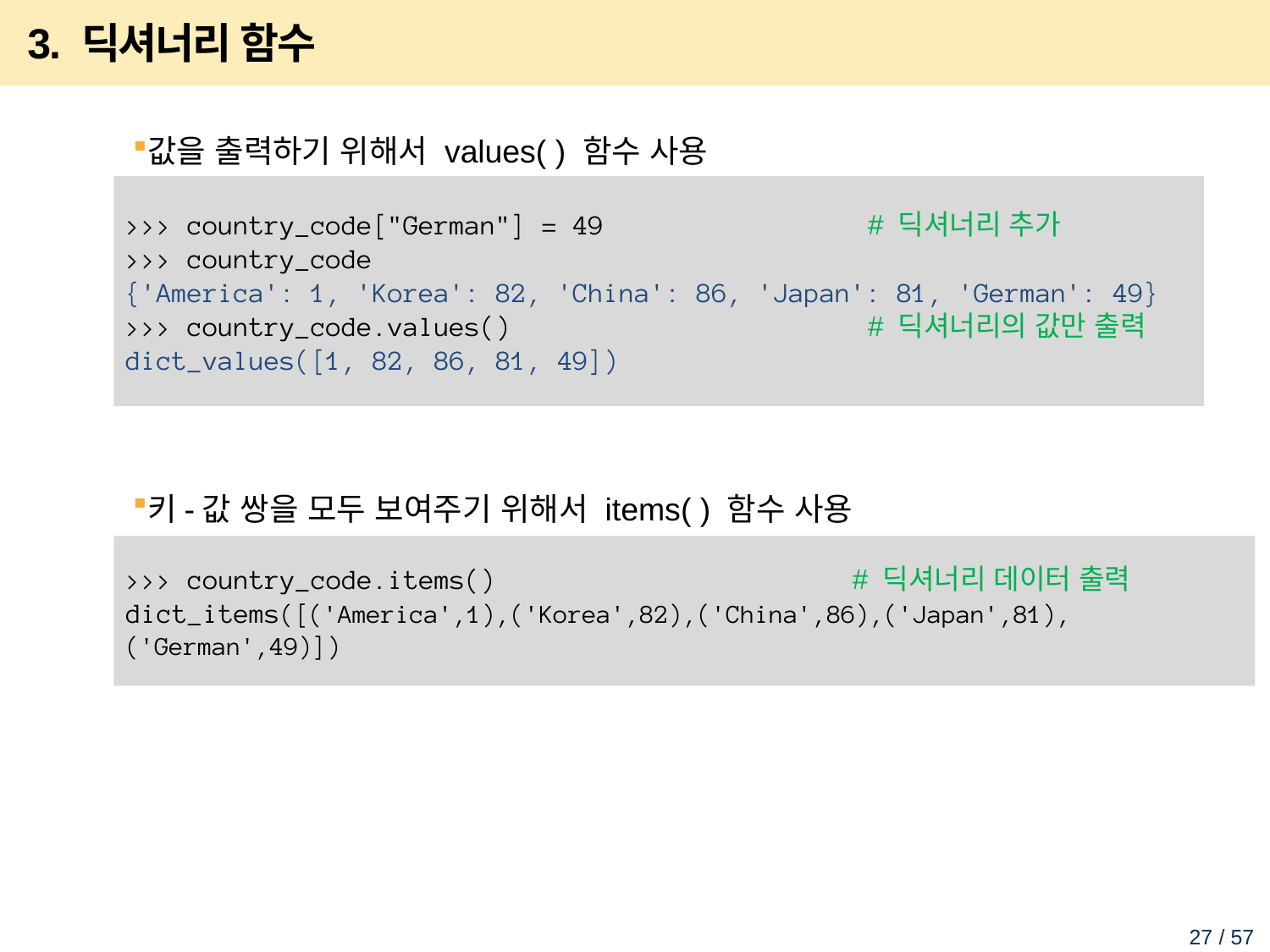

# 3. 딕셔너리 함수
값을 출력하기 위해서 values( ) 함수 사용

키-값 쌍을 모두 보여주기 위해서 items( ) 함수 사용
>>> country_code["German"] = 49                 # 딕셔너리 추가
>>> country_code
{'America': 1, 'Korea': 82, 'China': 86, 'Japan': 81, 'German': 49}
>>> country_code.values()                       # 딕셔너리의 값만 출력
dict_values([1, 82, 86, 81, 49])
>>> country_code.items()                       # 딕셔너리 데이터 출력
dict_items([('America',1),('Korea',82),('China',86),('Japan',81), ('German',49)])